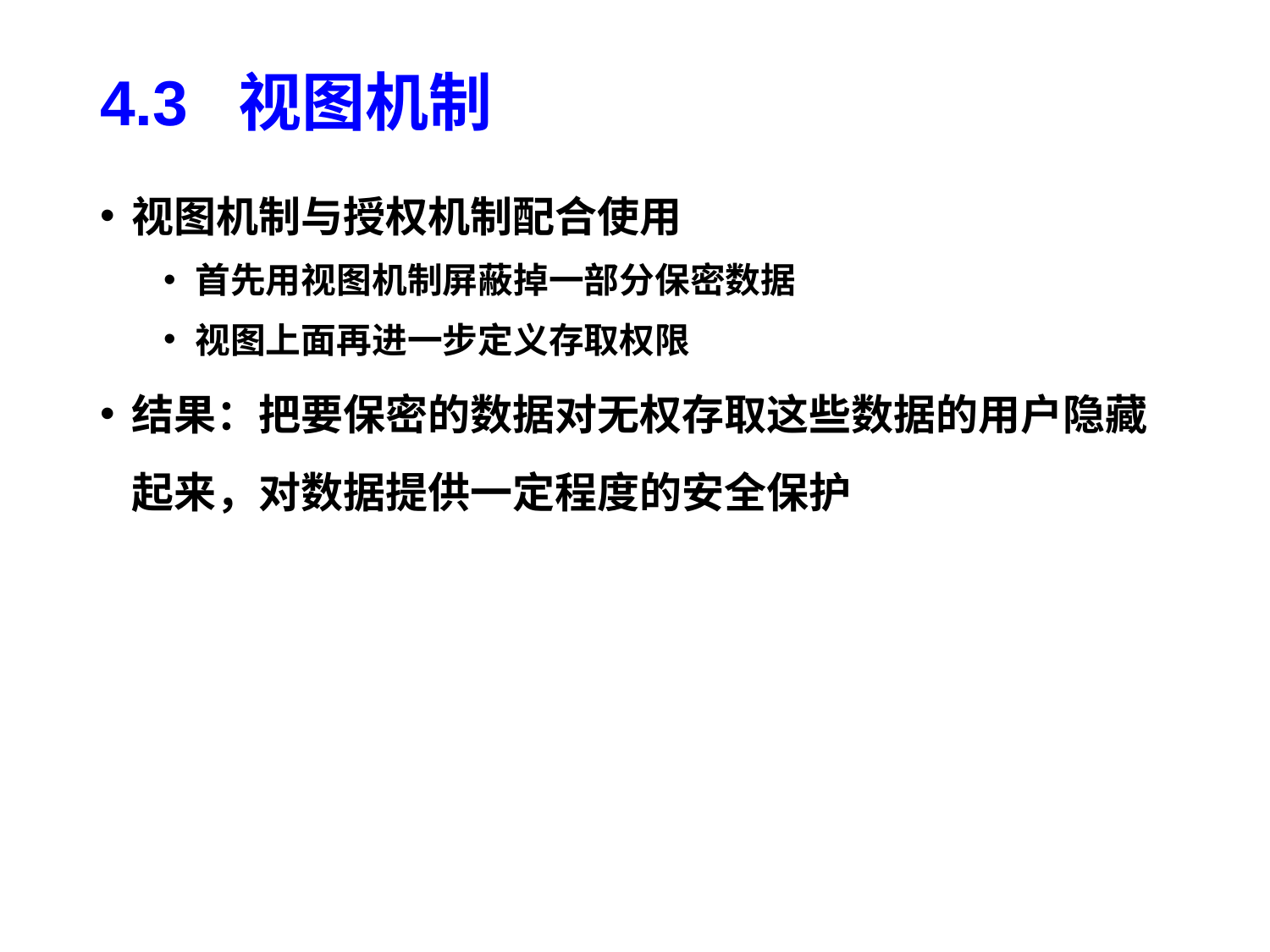

# 4.3  视图机制
视图机制与授权机制配合使用
首先用视图机制屏蔽掉一部分保密数据
视图上面再进一步定义存取权限
结果：把要保密的数据对无权存取这些数据的用户隐藏起来，对数据提供一定程度的安全保护